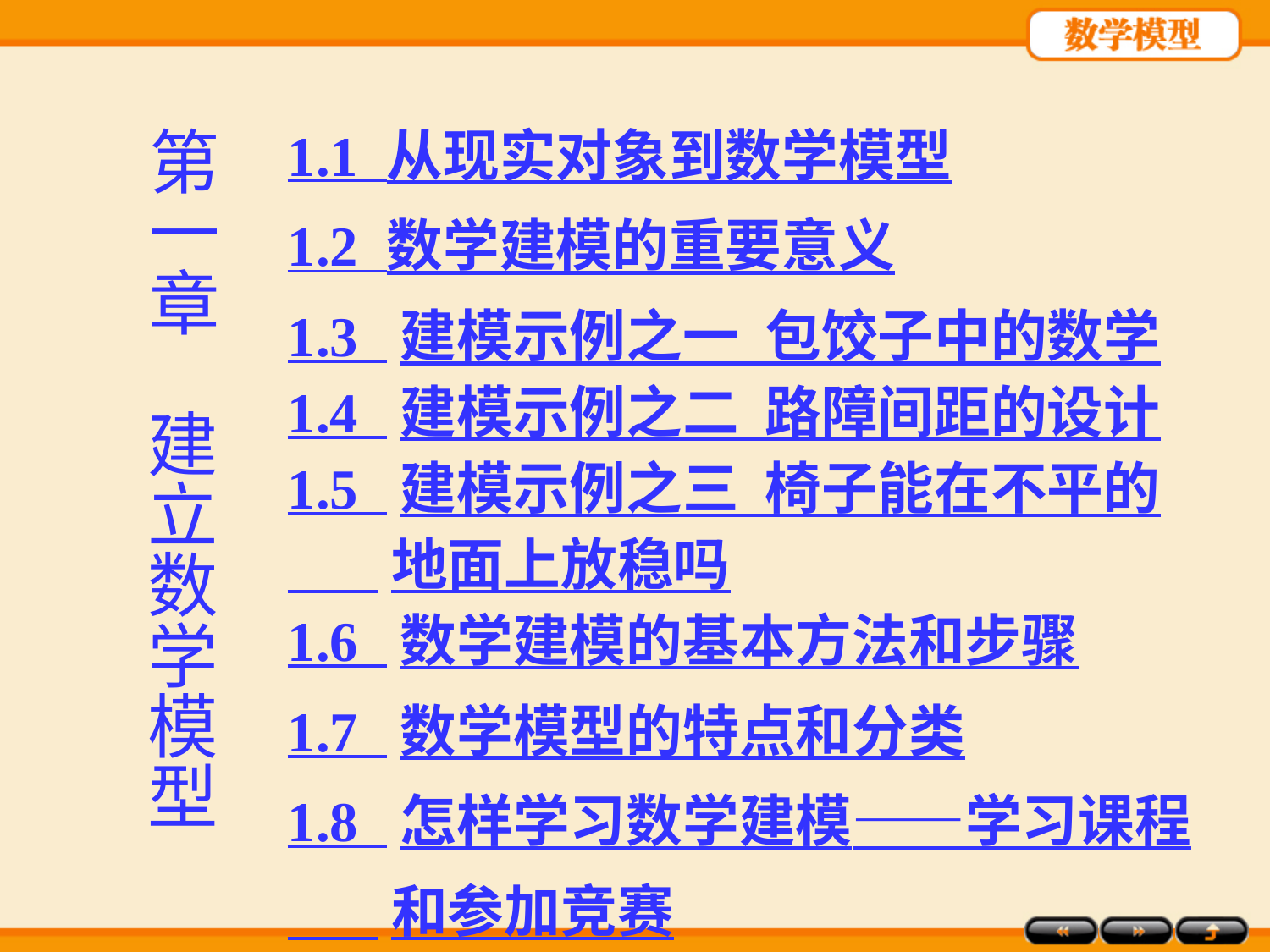

1.1  从现实对象到数学模型
1.2  数学建模的重要意义
1.3  建模示例之一  包饺子中的数学
1.4  建模示例之二  路障间距的设计
1.5  建模示例之三  椅子能在不平的
       地面上放稳吗
1.6  数学建模的基本方法和步骤
1.7  数学模型的特点和分类
1.8  怎样学习数学建模——学习课程
       和参加竞赛
第 一章
  建立数学模型